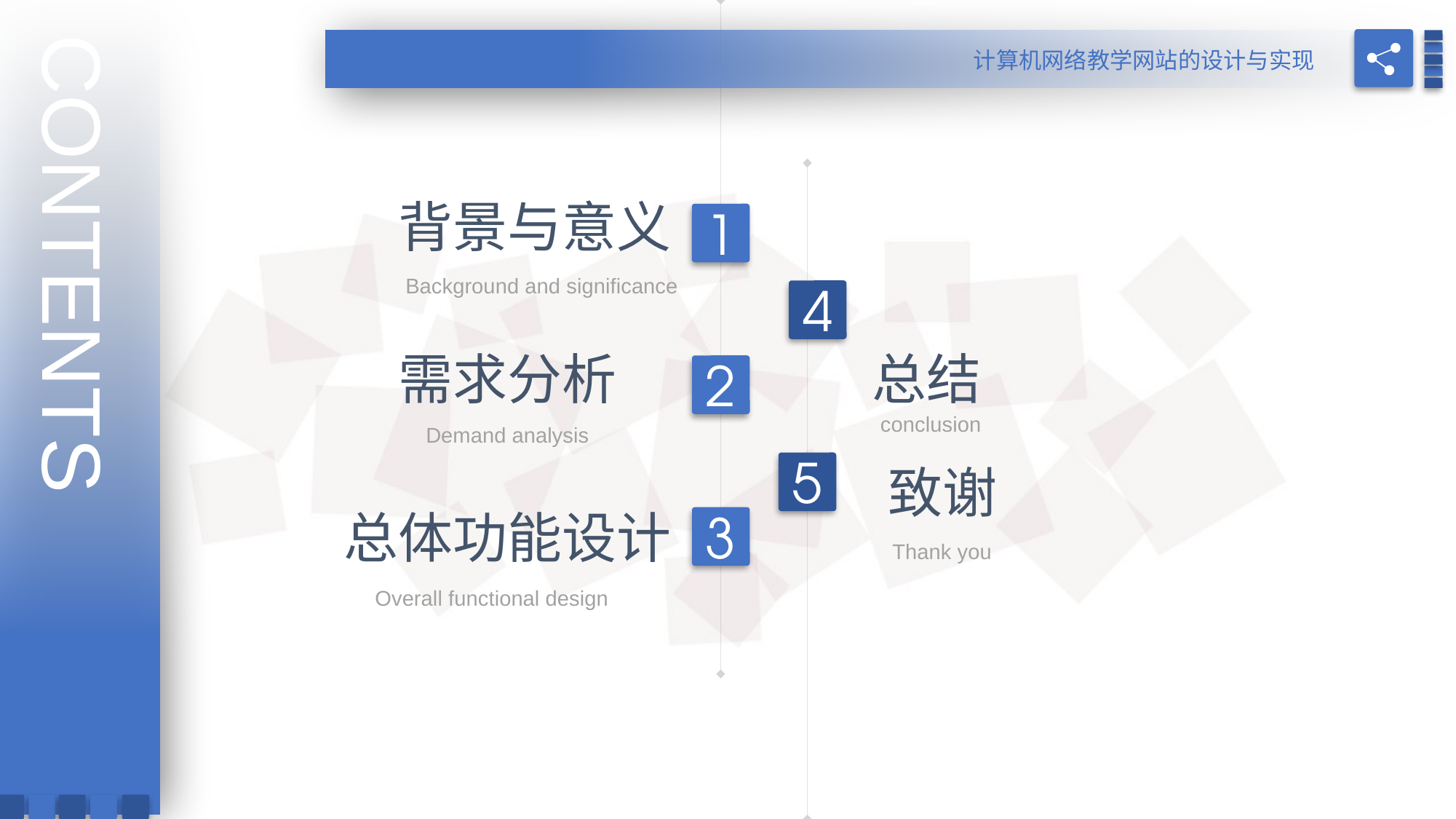

计算机网络教学网站的设计与实现

CONTENTS

背景与意义
1
Background and significance
4

需求分析
总结
2
conclusion
Demand analysis
5
致谢
总体功能设计
3
Thank you
Overall functional design